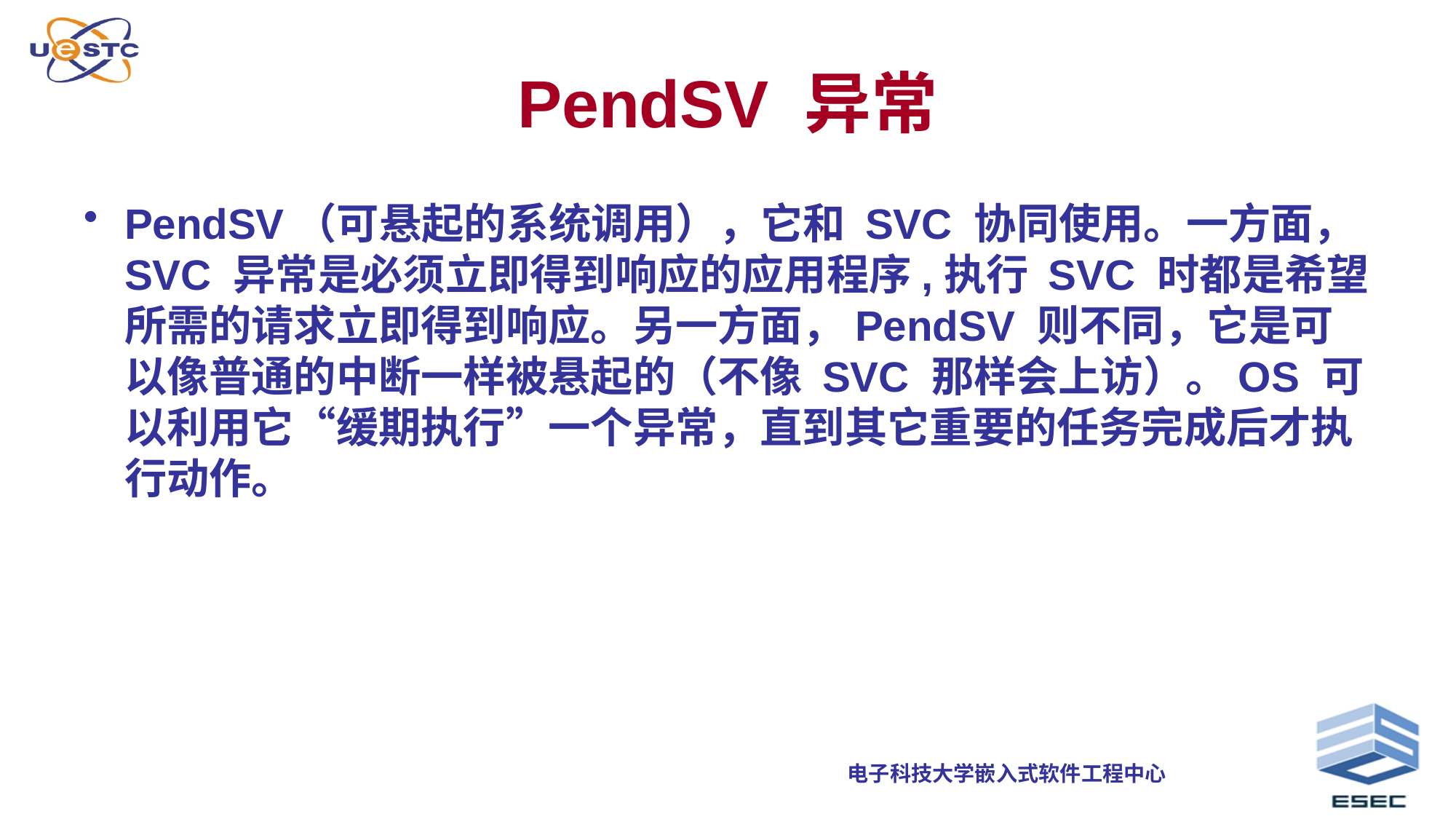

# PendSV 异常
PendSV（可悬起的系统调用），它和 SVC 协同使用。一方面，SVC 异常是必须立即得到响应的应用程序,执行 SVC 时都是希望所需的请求立即得到响应。另一方面，PendSV 则不同，它是可以像普通的中断一样被悬起的（不像 SVC 那样会上访）。OS 可以利用它“缓期执行”一个异常，直到其它重要的任务完成后才执行动作。